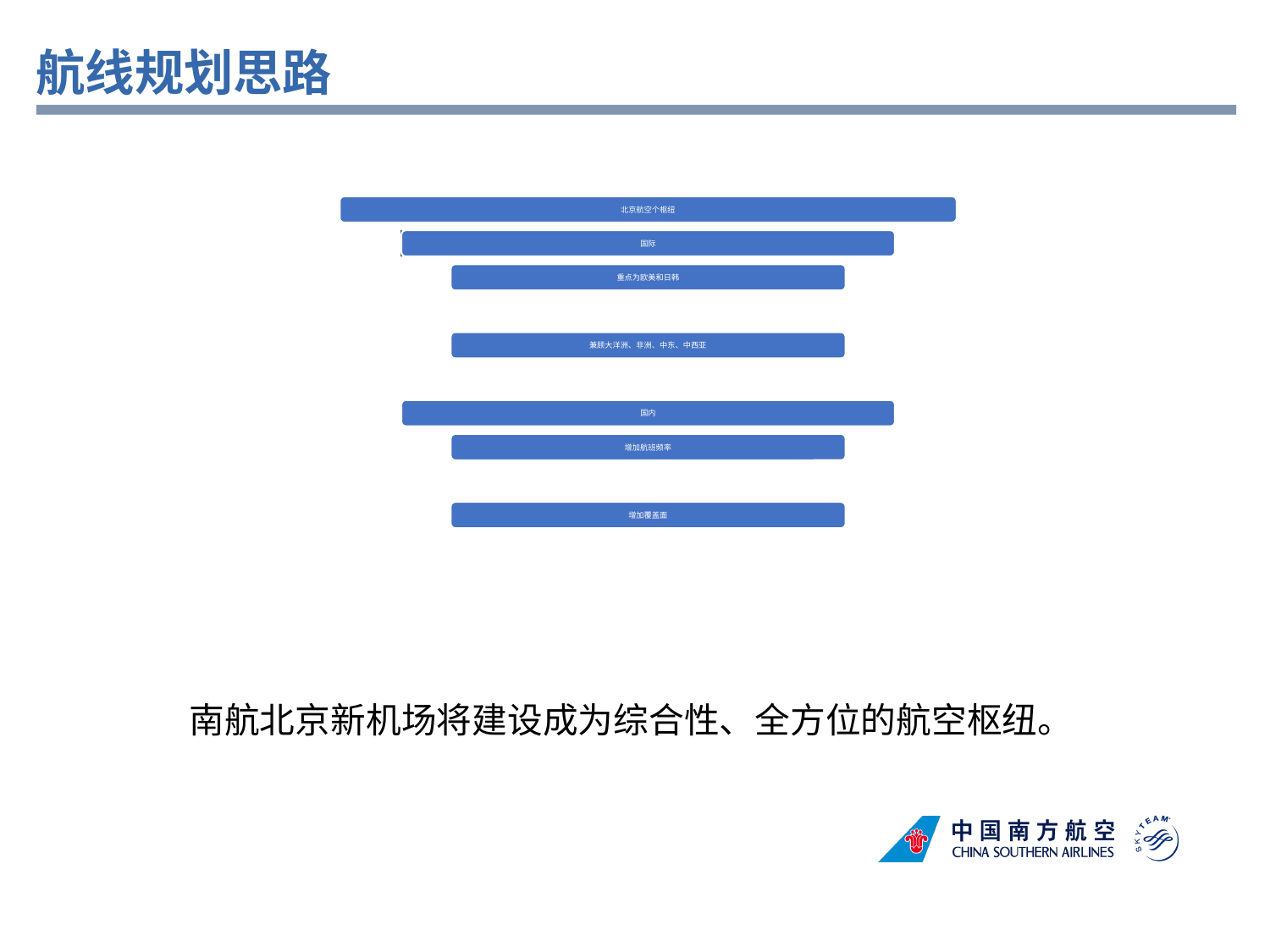

航线规划思路

北京航空个枢纽
国际
重点为欧美和日韩
兼顾大洋洲、非洲、中东、中西亚
国内
增加航班频率
增加覆盖面
   南航北京新机场将建设成为综合性、全方位的航空枢纽。